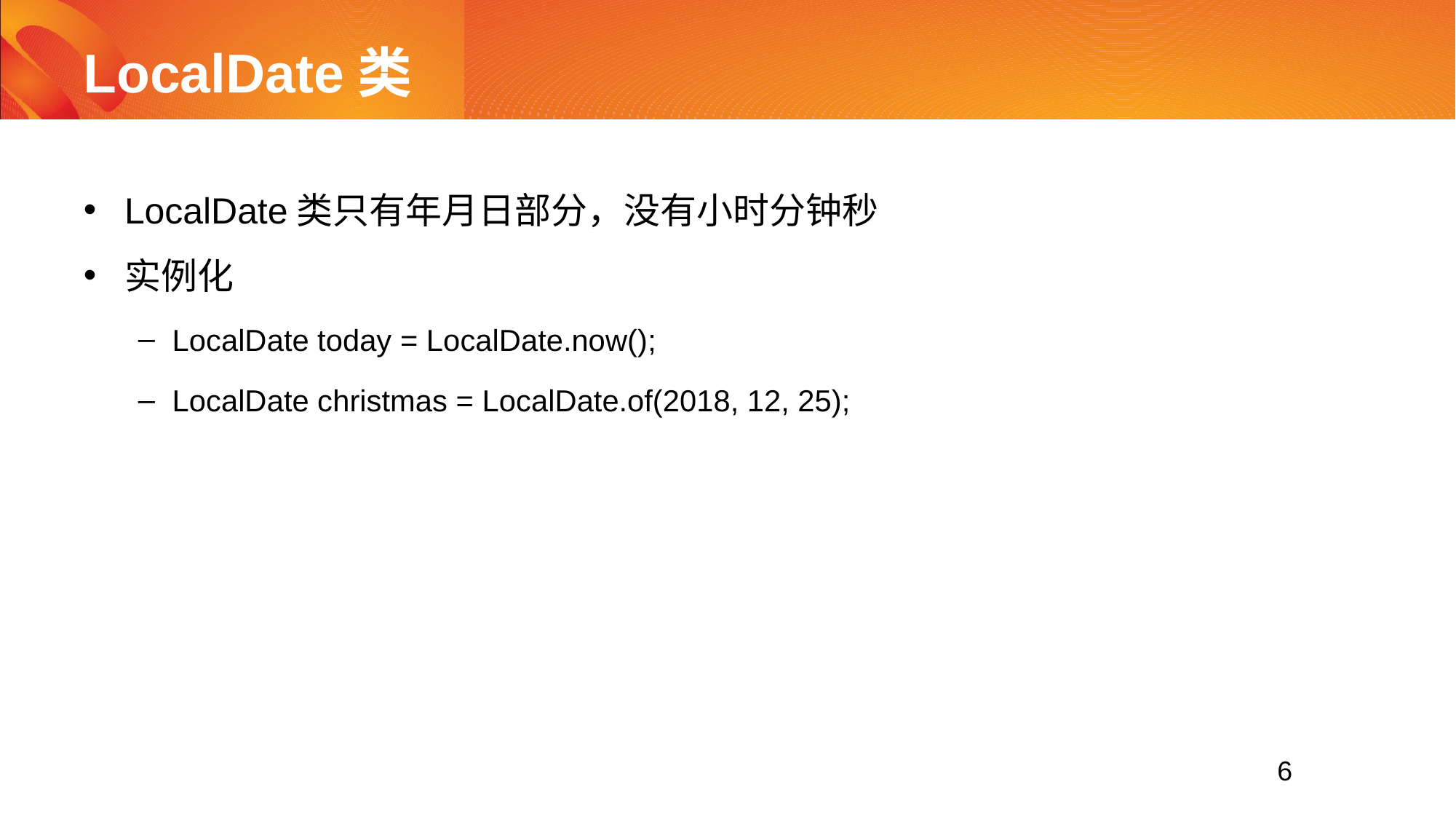

# LocalDate类
LocalDate类只有年月日部分，没有小时分钟秒
实例化
LocalDate today = LocalDate.now();
LocalDate christmas = LocalDate.of(2018, 12, 25);